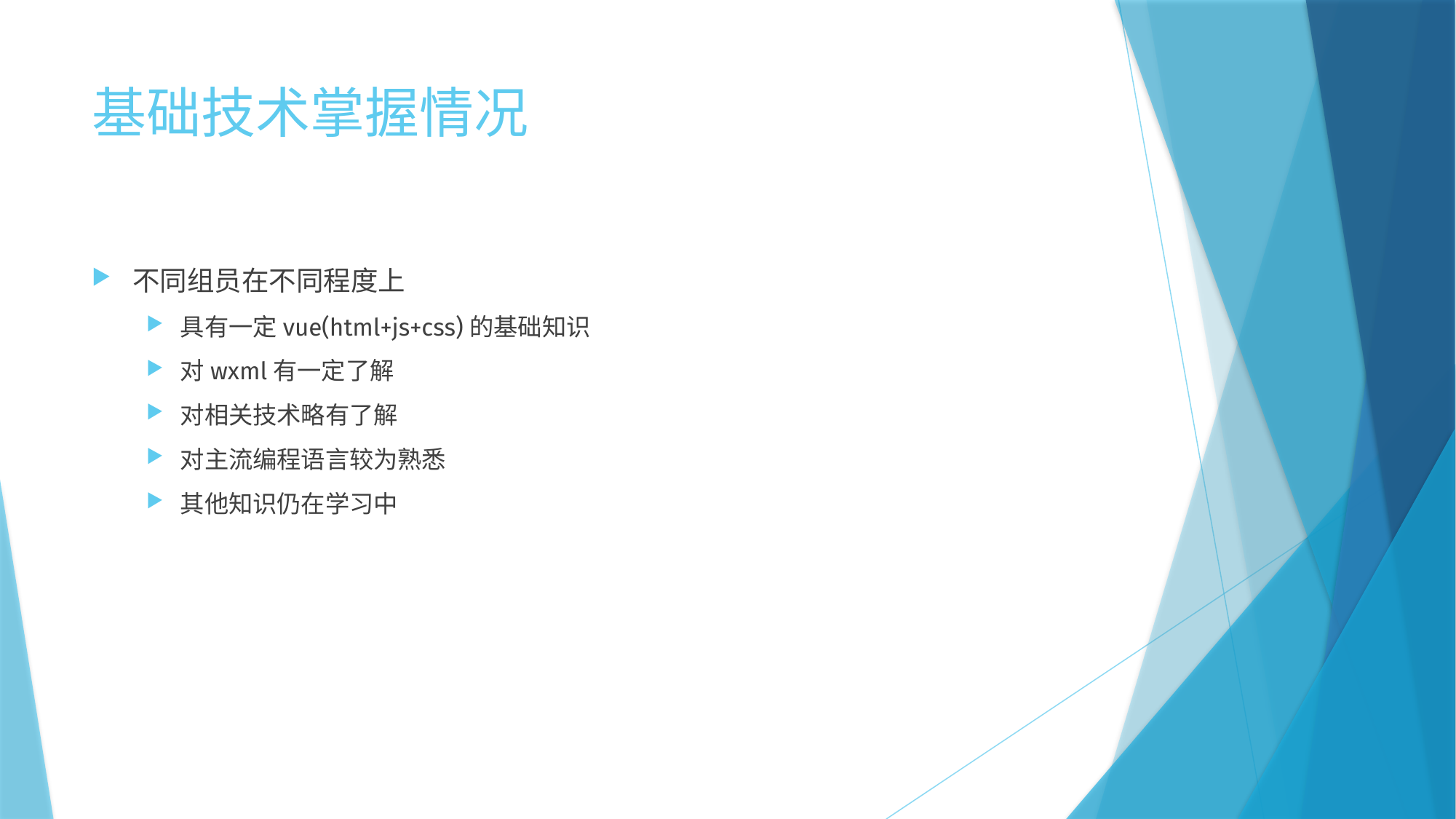

# 基础技术掌握情况
不同组员在不同程度上
具有一定vue(html+js+css)的基础知识
对wxml有一定了解
对相关技术略有了解
对主流编程语言较为熟悉
其他知识仍在学习中